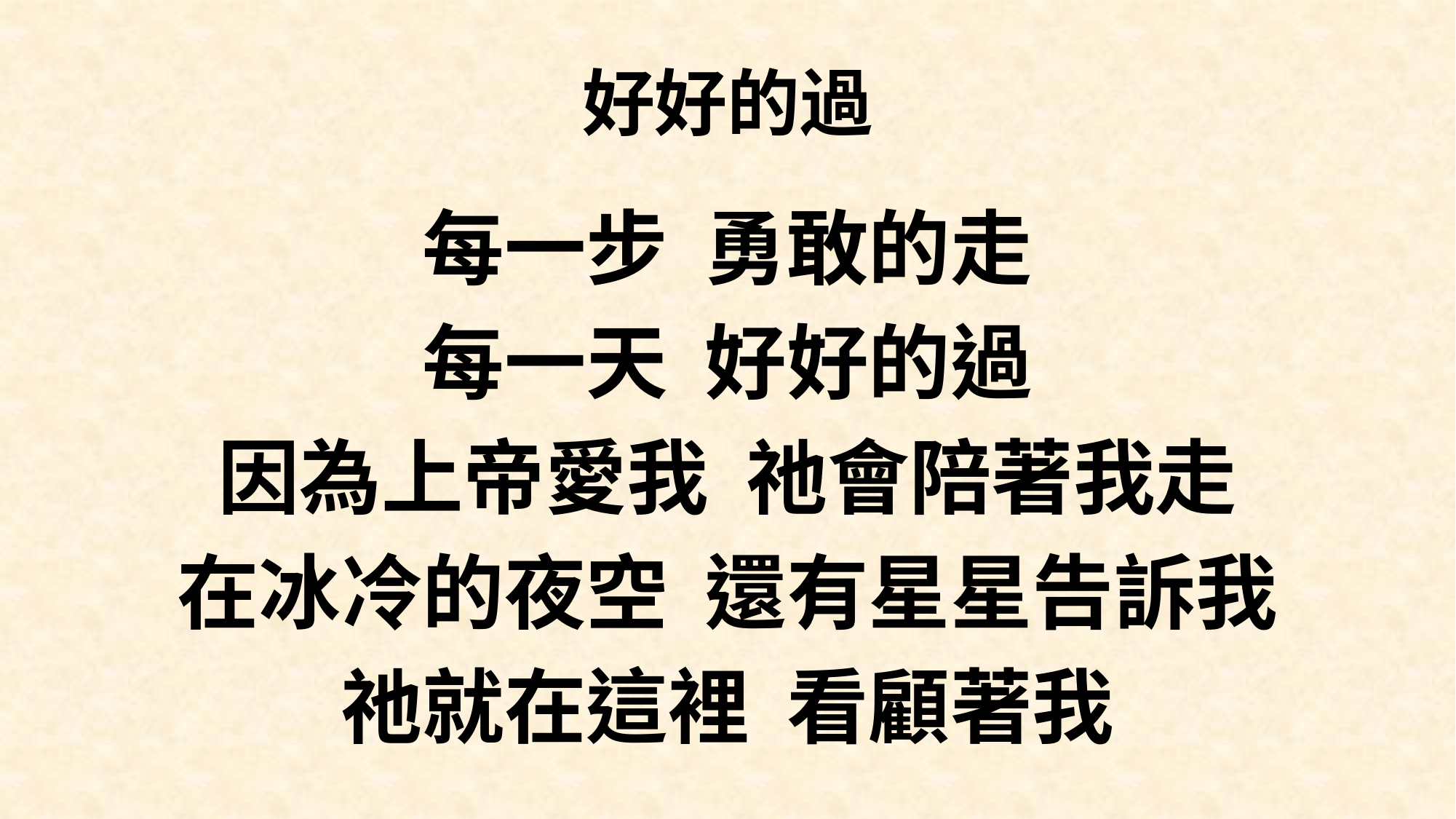

# 好好的過
每一步  勇敢的走
每一天  好好的過
因為上帝愛我  祂會陪著我走
在冰冷的夜空  還有星星告訴我
祂就在這裡  看顧著我